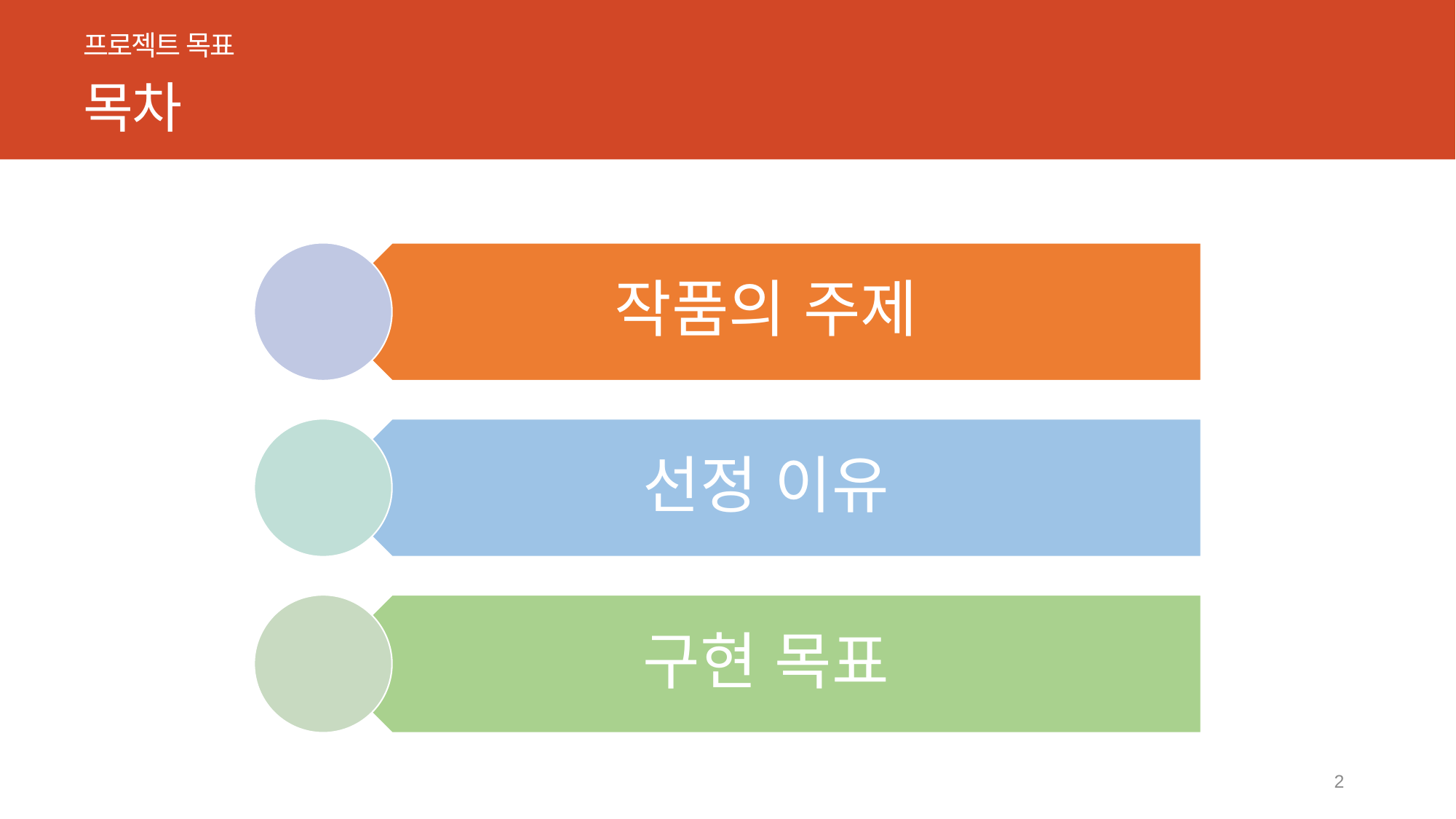

# 목차
프로젝트 목표
작품의 주제
선정 이유
구현 목표
2